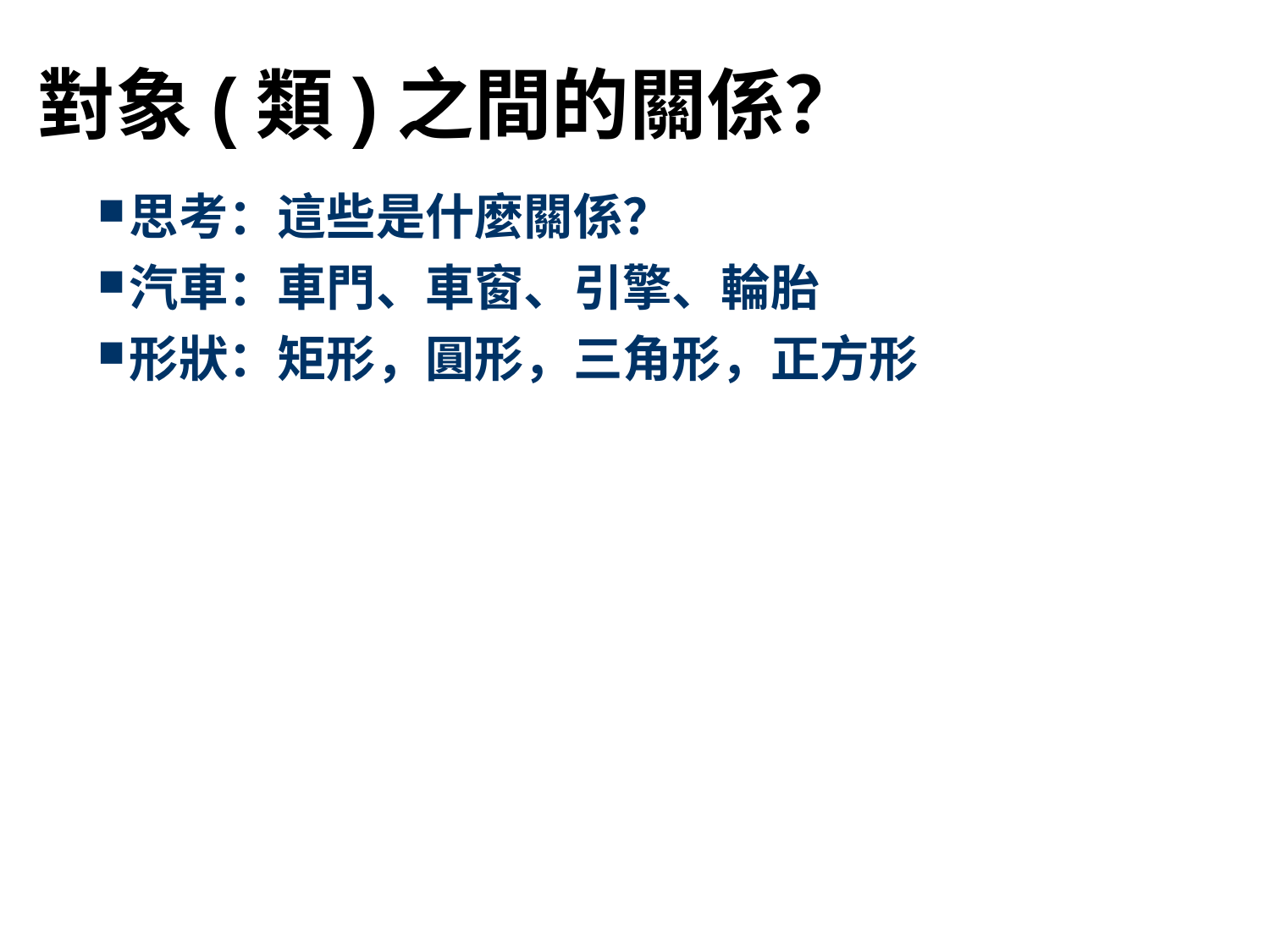

# 對象(類)之間的關係？
思考：這些是什麼關係？
汽車：車門、車窗、引擎、輪胎
形狀：矩形，圓形，三角形，正方形